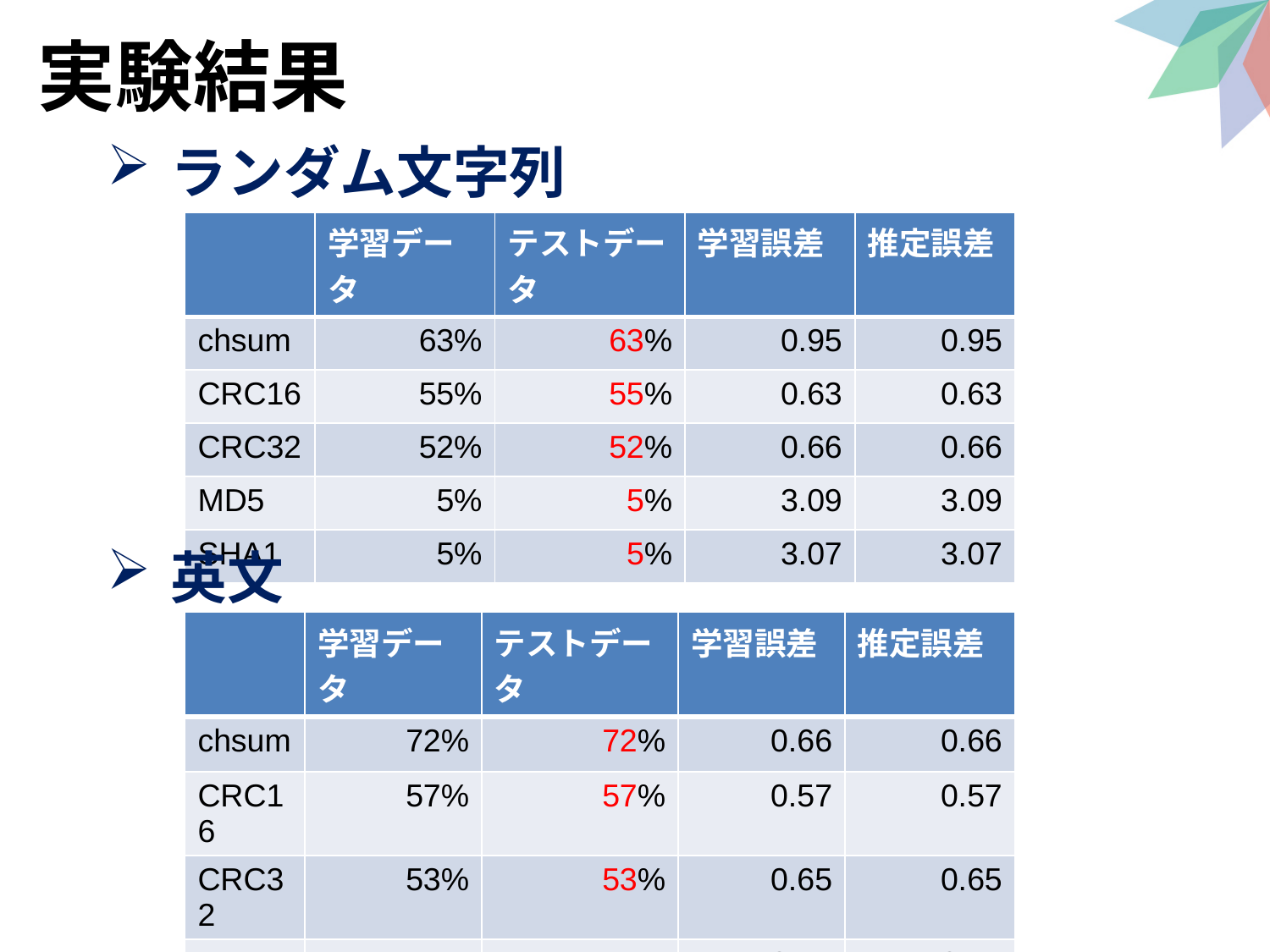

# 実験結果
ランダム文字列
|  | 学習データ | テストデータ | 学習誤差 | 推定誤差 |
| --- | --- | --- | --- | --- |
| chsum | 63% | 63% | 0.95 | 0.95 |
| CRC16 | 55% | 55% | 0.63 | 0.63 |
| CRC32 | 52% | 52% | 0.66 | 0.66 |
| MD5 | 5% | 5% | 3.09 | 3.09 |
| SHA1 | 5% | 5% | 3.07 | 3.07 |
英文
|  | 学習データ | テストデータ | 学習誤差 | 推定誤差 |
| --- | --- | --- | --- | --- |
| chsum | 72% | 72% | 0.66 | 0.66 |
| CRC16 | 57% | 57% | 0.57 | 0.57 |
| CRC32 | 53% | 53% | 0.65 | 0.65 |
| MD5 | 15% | 15% | 2.51 | 2.51 |
| SHA1 | 5% | 5% | 2.93 | 2.93 |